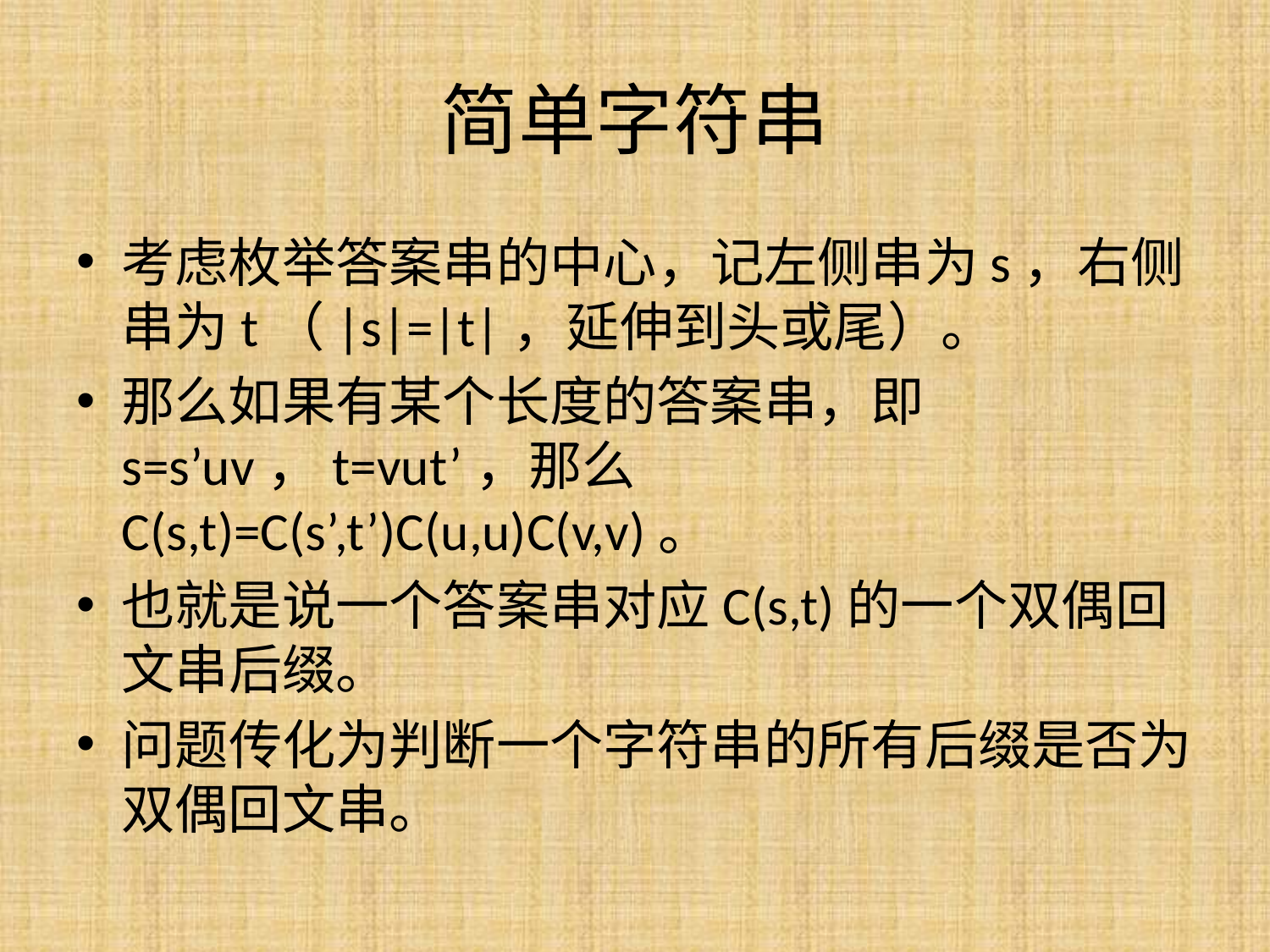

# 简单字符串
考虑枚举答案串的中心，记左侧串为s，右侧串为t（|s|=|t|，延伸到头或尾）。
那么如果有某个长度的答案串，即s=s’uv，t=vut’，那么C(s,t)=C(s’,t’)C(u,u)C(v,v)。
也就是说一个答案串对应C(s,t)的一个双偶回文串后缀。
问题传化为判断一个字符串的所有后缀是否为双偶回文串。